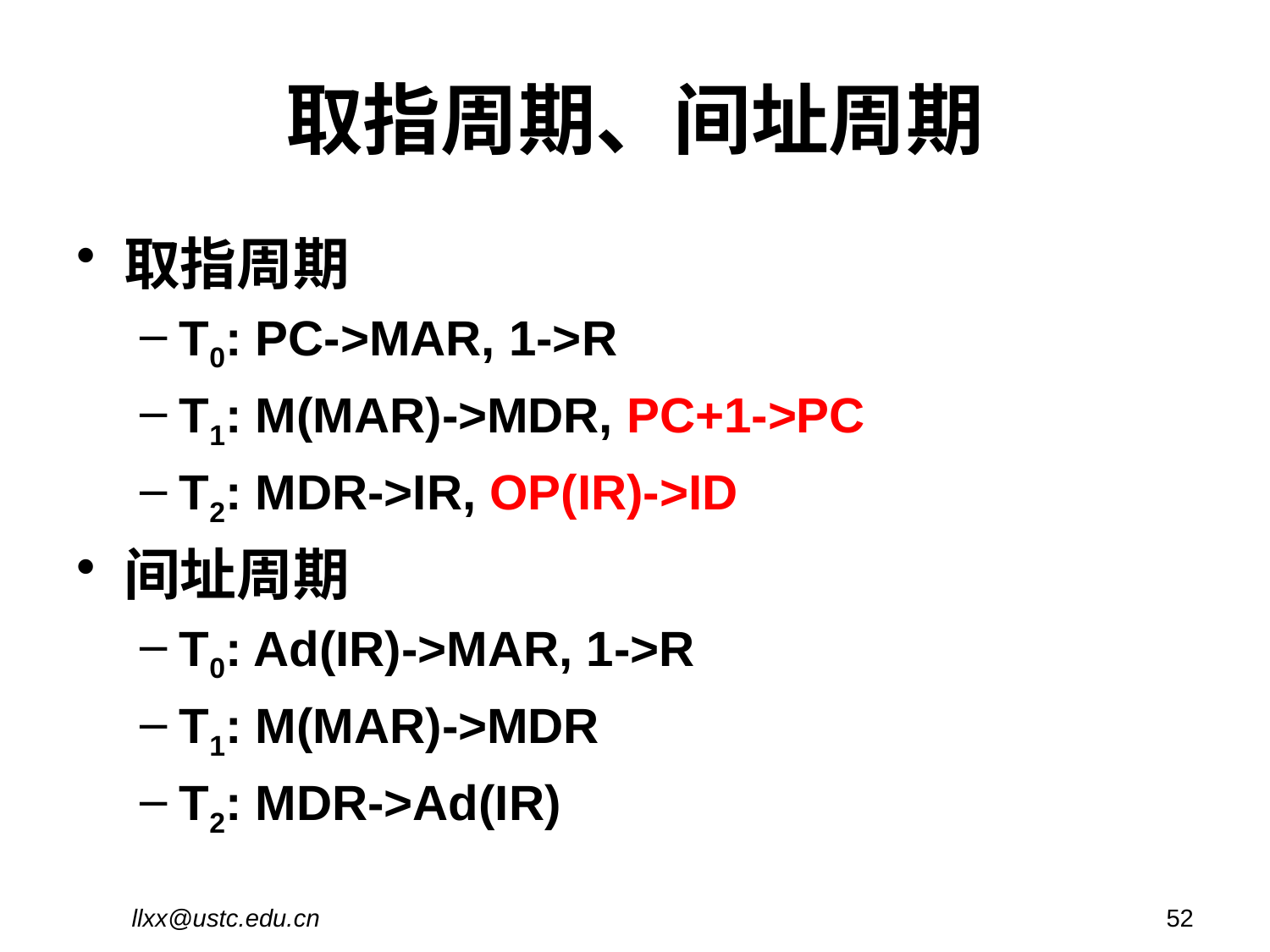

# 取指周期、间址周期
取指周期
T0: PC->MAR, 1->R
T1: M(MAR)->MDR, PC+1->PC
T2: MDR->IR, OP(IR)->ID
间址周期
T0: Ad(IR)->MAR, 1->R
T1: M(MAR)->MDR
T2: MDR->Ad(IR)
llxx@ustc.edu.cn
52